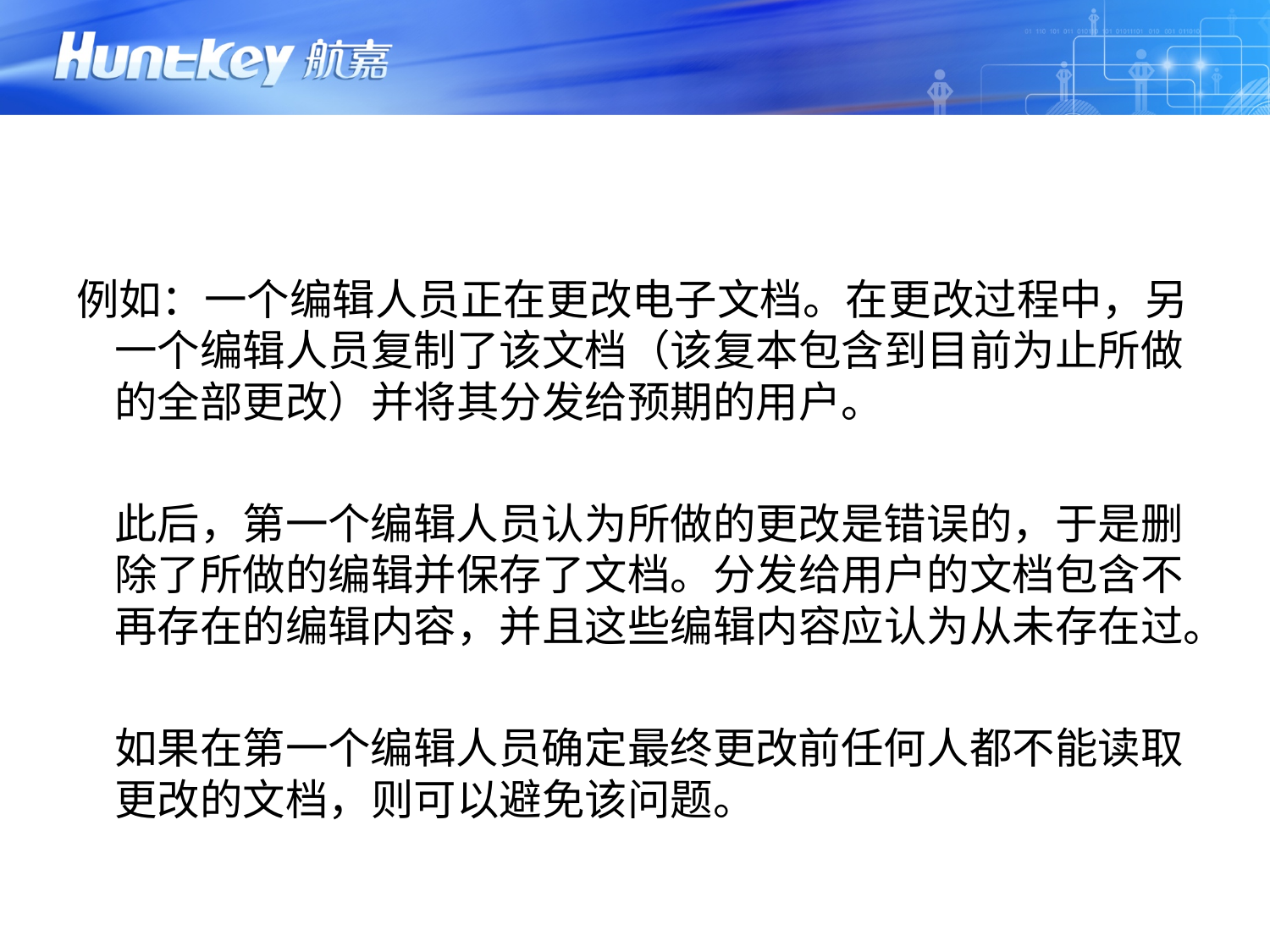

#
例如：一个编辑人员正在更改电子文档。在更改过程中，另一个编辑人员复制了该文档（该复本包含到目前为止所做的全部更改）并将其分发给预期的用户。

   此后，第一个编辑人员认为所做的更改是错误的，于是删除了所做的编辑并保存了文档。分发给用户的文档包含不再存在的编辑内容，并且这些编辑内容应认为从未存在过。

   如果在第一个编辑人员确定最终更改前任何人都不能读取更改的文档，则可以避免该问题。